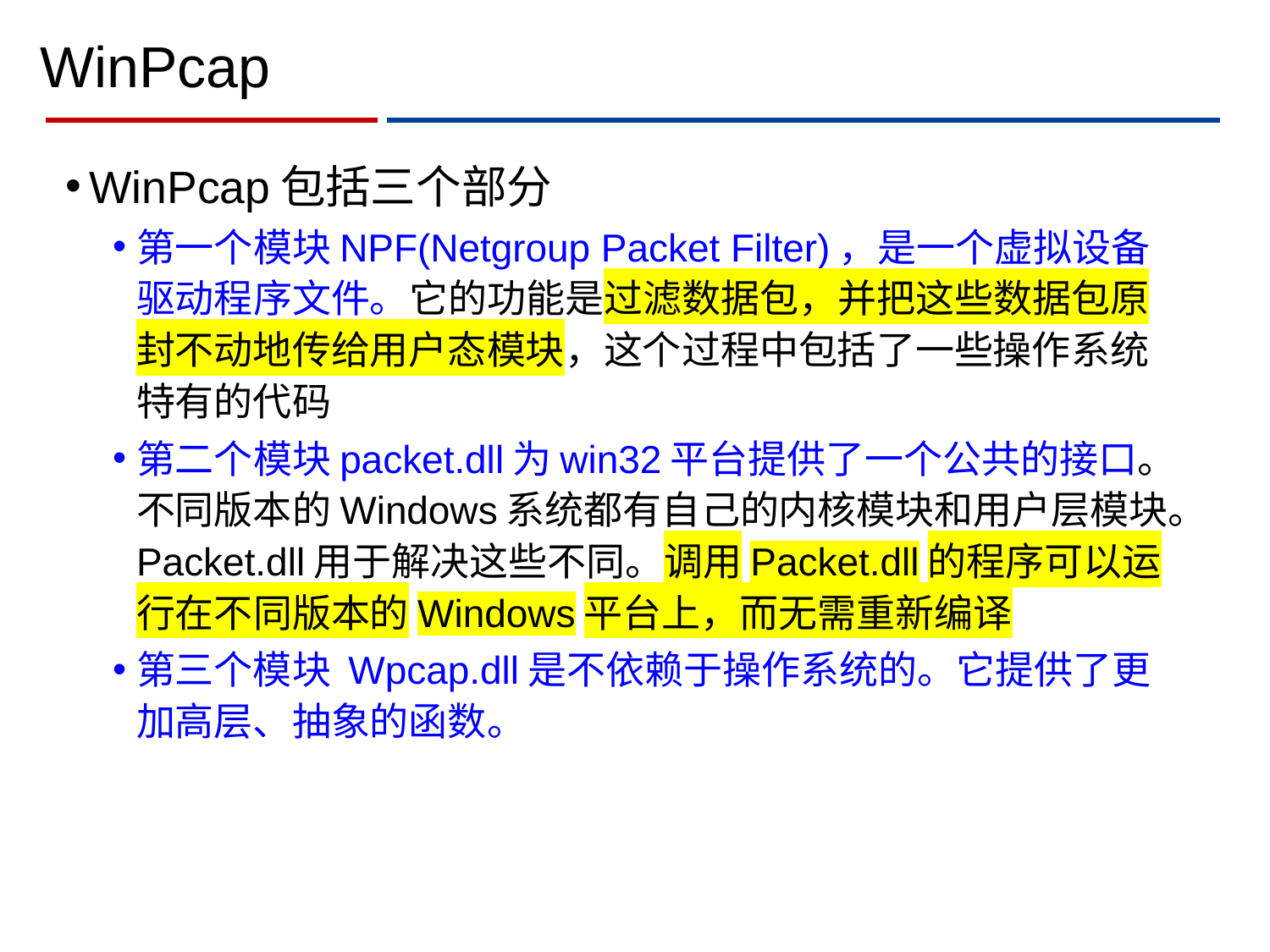

# WinPcap
WinPcap包括三个部分
第一个模块NPF(Netgroup Packet Filter)，是一个虚拟设备驱动程序文件。它的功能是过滤数据包，并把这些数据包原封不动地传给用户态模块，这个过程中包括了一些操作系统特有的代码
第二个模块packet.dll为win32平台提供了一个公共的接口。不同版本的Windows系统都有自己的内核模块和用户层模块。Packet.dll用于解决这些不同。调用Packet.dll的程序可以运行在不同版本的Windows平台上，而无需重新编译
第三个模块 Wpcap.dll是不依赖于操作系统的。它提供了更加高层、抽象的函数。

32